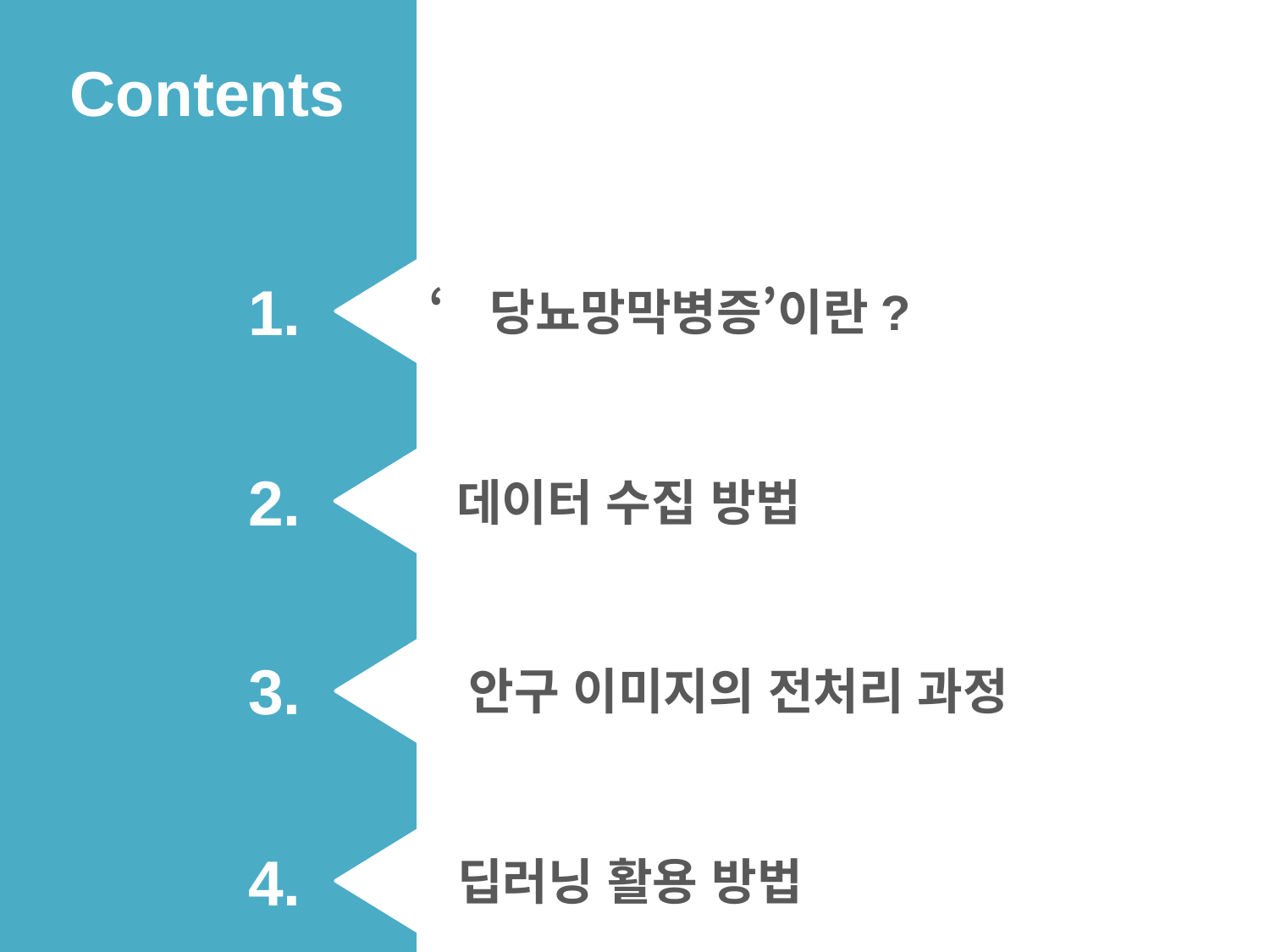

Contents
1.

‘당뇨망막병증’이란?
2.

데이터 수집 방법
3.

안구 이미지의 전처리 과정
4.

딥러닝 활용 방법